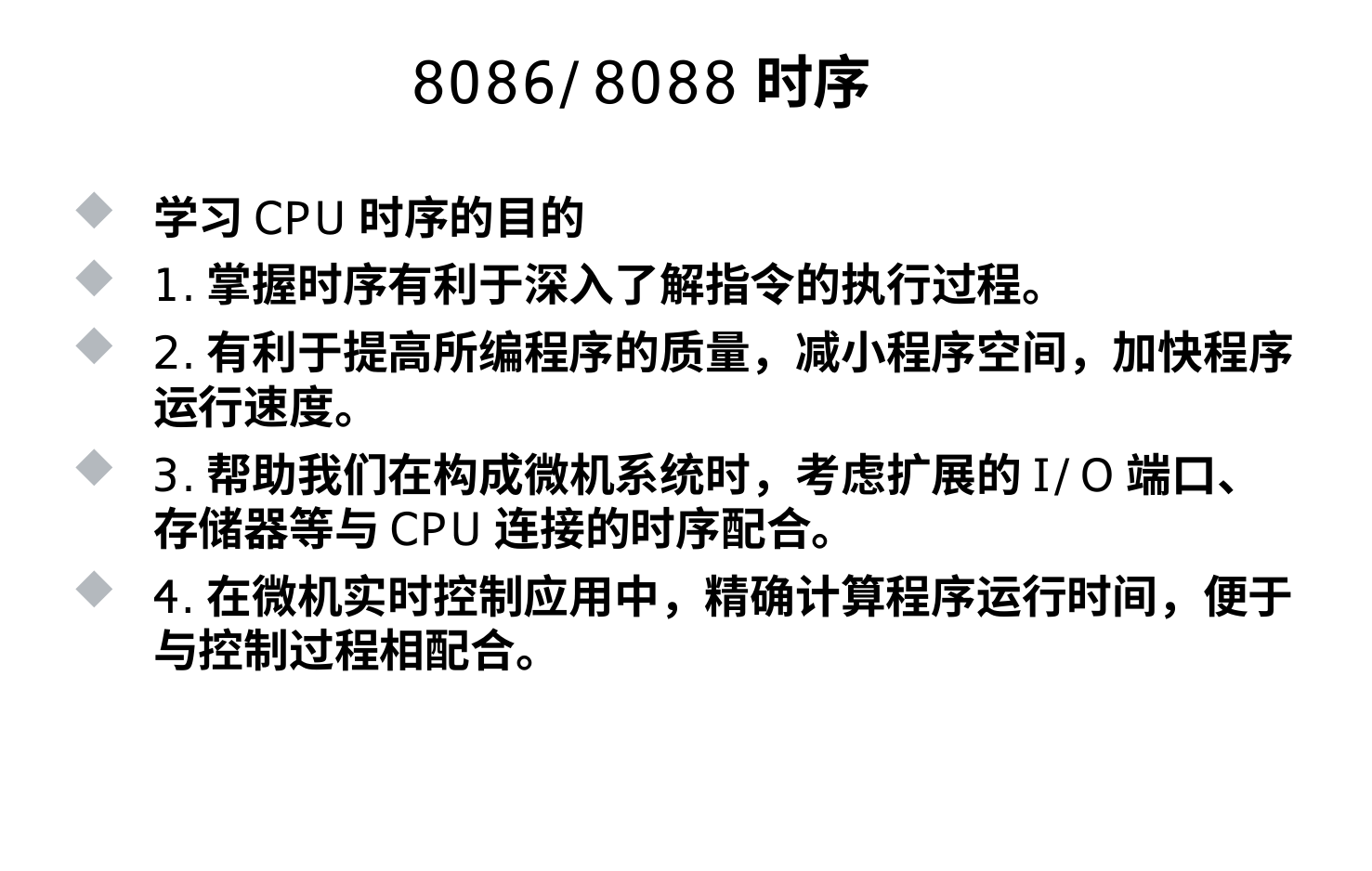

# 8086/8088时序
学习CPU时序的目的
1.掌握时序有利于深入了解指令的执行过程。
2.有利于提高所编程序的质量，减小程序空间，加快程序运行速度。
3.帮助我们在构成微机系统时，考虑扩展的I/O端口、存储器等与CPU连接的时序配合。
4.在微机实时控制应用中，精确计算程序运行时间，便于与控制过程相配合。